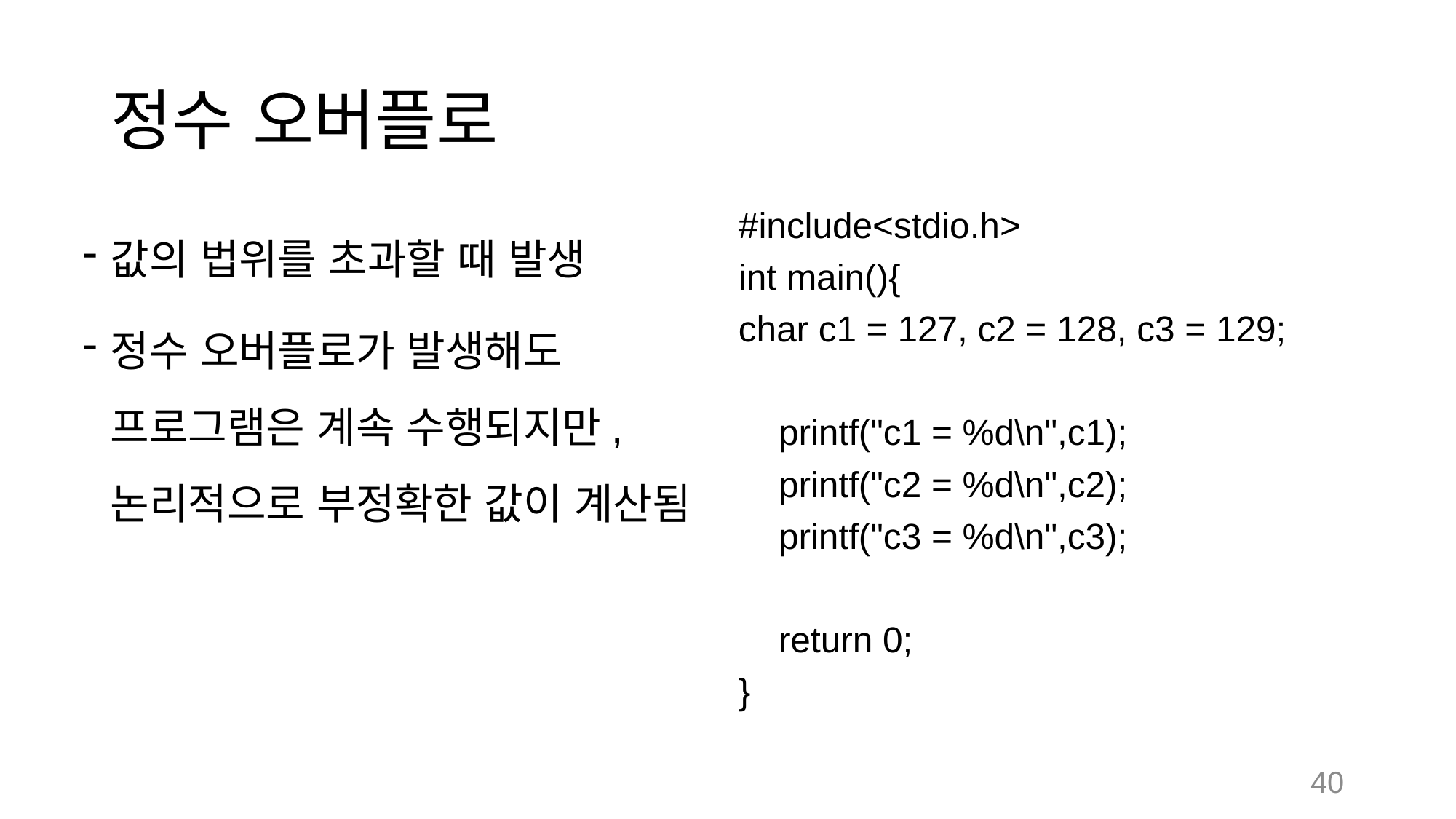

# 정수 오버플로
값의 법위를 초과할 때 발생
정수 오버플로가 발생해도 프로그램은 계속 수행되지만, 논리적으로 부정확한 값이 계산됨
#include<stdio.h>
int main(){
char c1 = 127, c2 = 128, c3 = 129;

    printf("c1 = %d\n",c1);
    printf("c2 = %d\n",c2);
    printf("c3 = %d\n",c3);

    return 0;
}
40